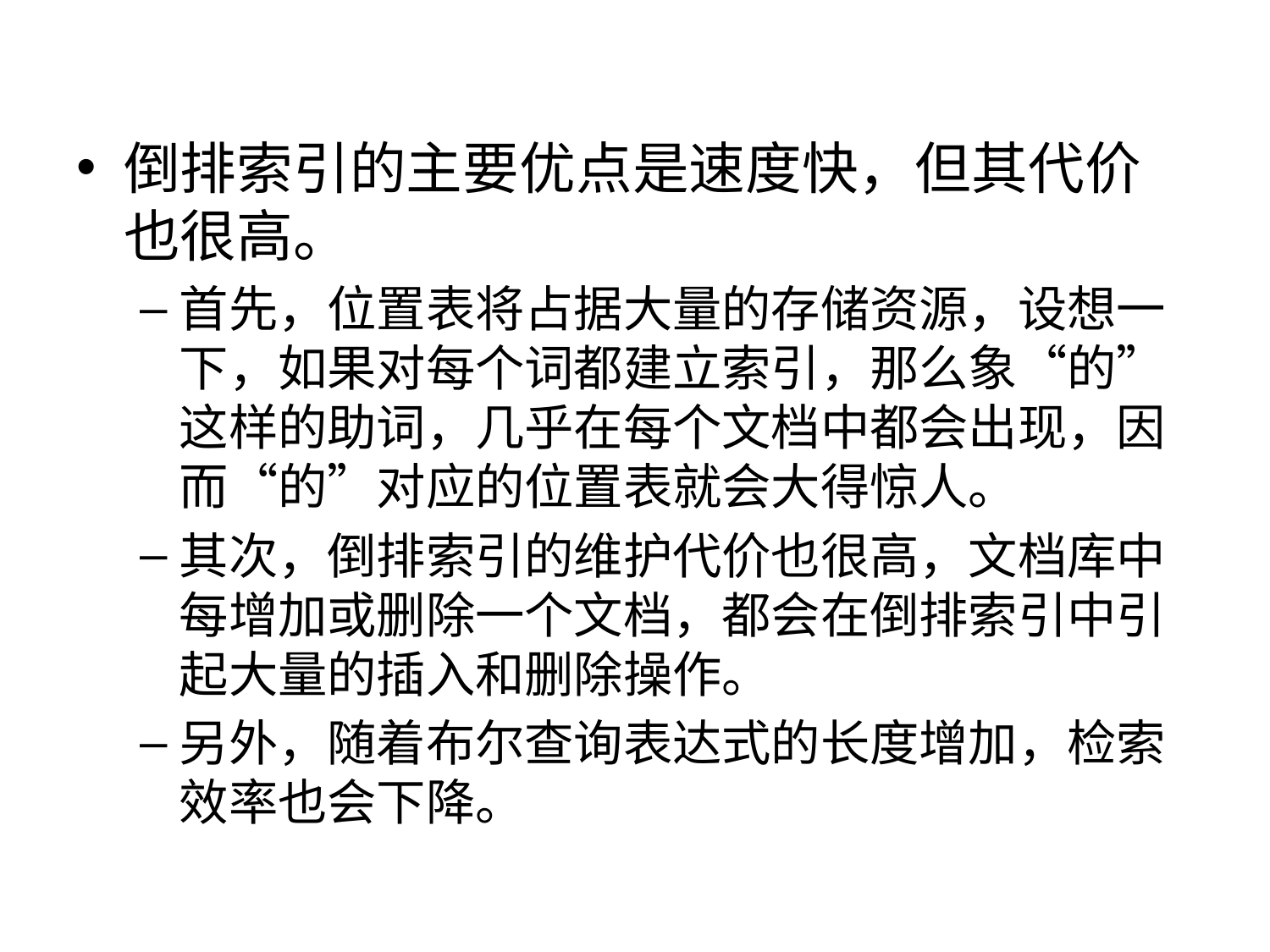

倒排索引的主要优点是速度快，但其代价也很高。
首先，位置表将占据大量的存储资源，设想一下，如果对每个词都建立索引，那么象“的”这样的助词，几乎在每个文档中都会出现，因而“的”对应的位置表就会大得惊人。
其次，倒排索引的维护代价也很高，文档库中每增加或删除一个文档，都会在倒排索引中引起大量的插入和删除操作。
另外，随着布尔查询表达式的长度增加，检索效率也会下降。